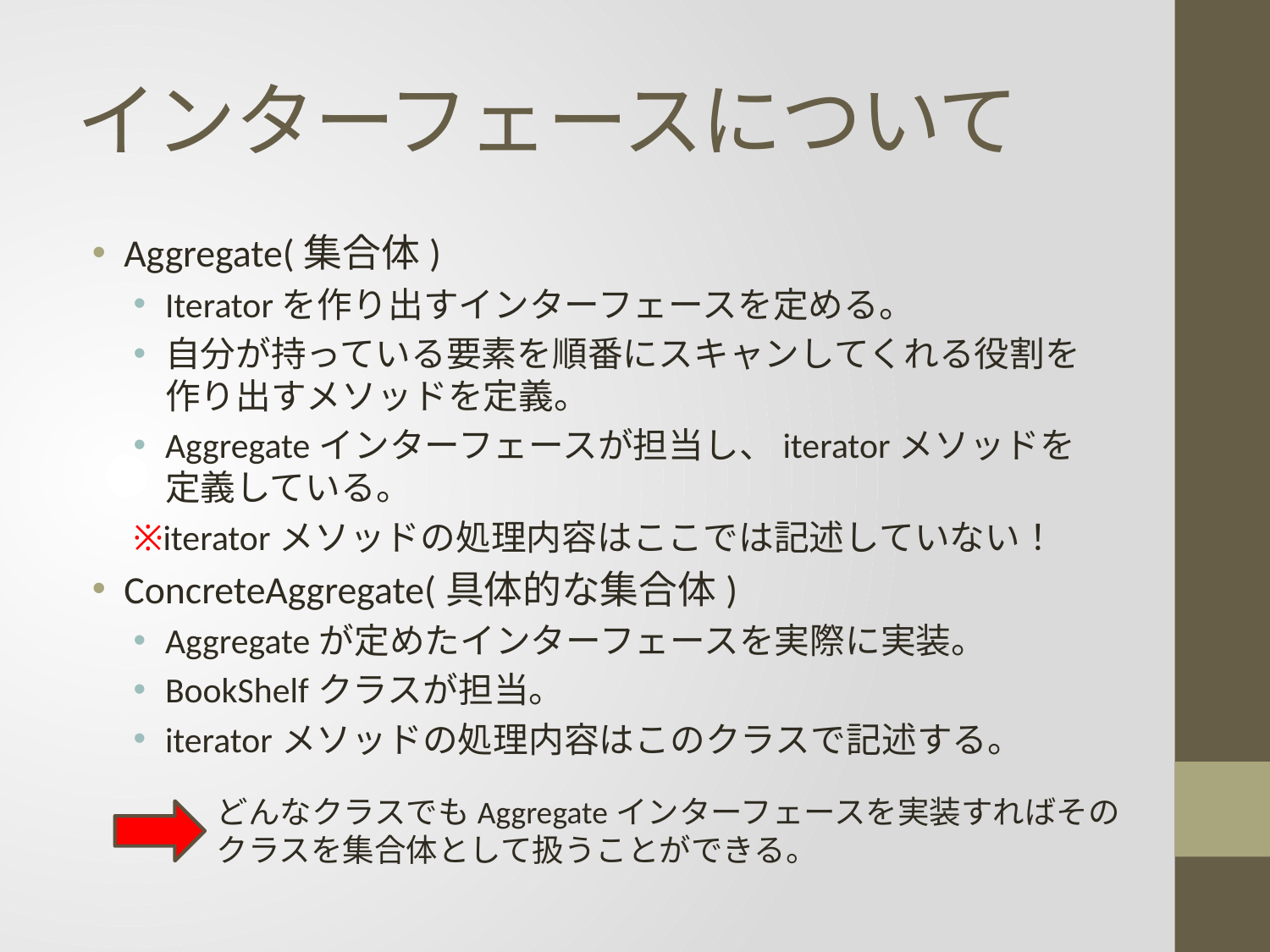

# インターフェースについて
Aggregate(集合体)
Iteratorを作り出すインターフェースを定める。
自分が持っている要素を順番にスキャンしてくれる役割を作り出すメソッドを定義。
Aggregateインターフェースが担当し、iteratorメソッドを定義している。
※iteratorメソッドの処理内容はここでは記述していない！
ConcreteAggregate(具体的な集合体)
Aggregateが定めたインターフェースを実際に実装。
BookShelfクラスが担当。
iteratorメソッドの処理内容はこのクラスで記述する。

どんなクラスでもAggregateインターフェースを実装すればその
クラスを集合体として扱うことができる。